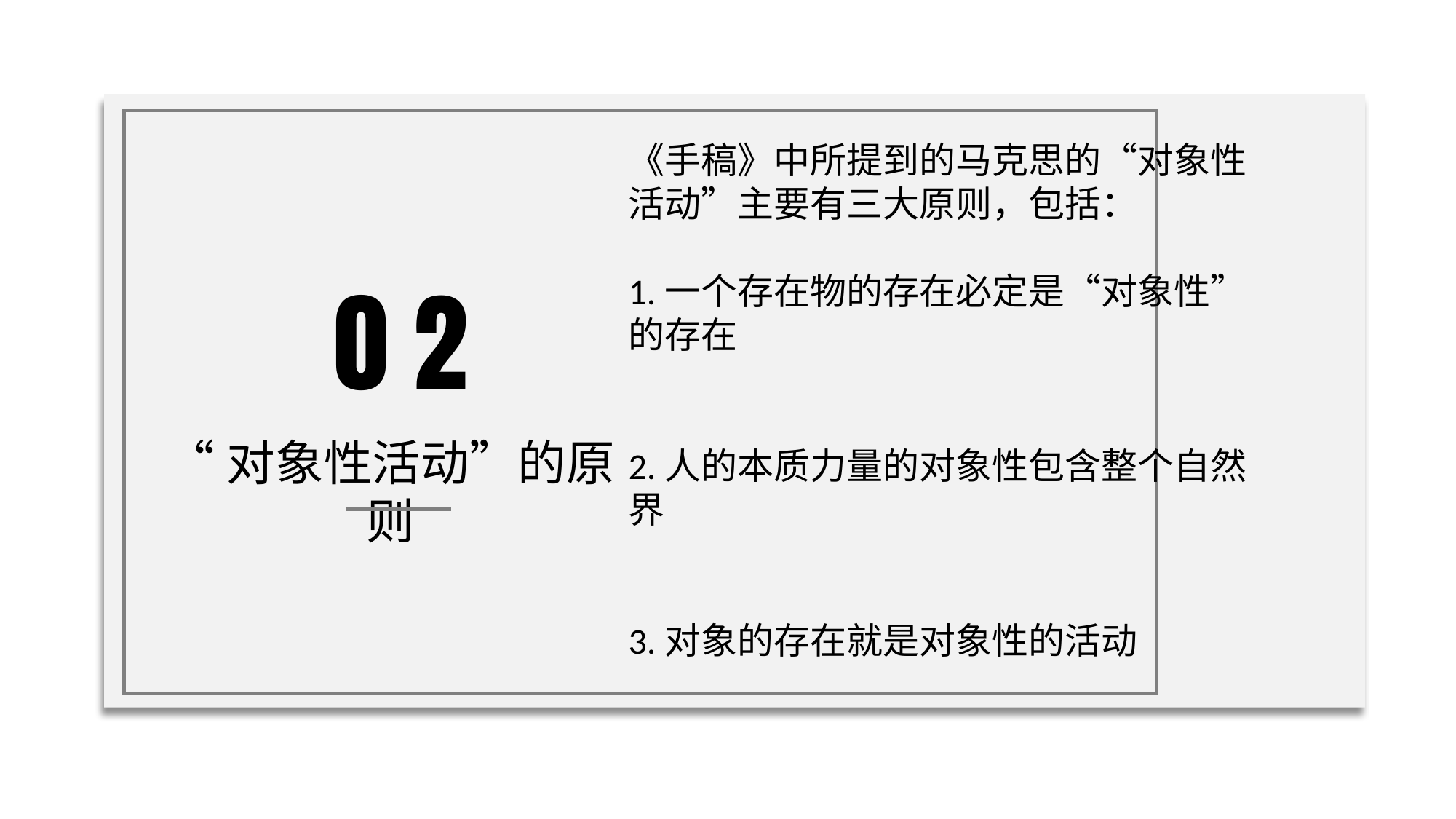

《手稿》中所提到的马克思的“对象性活动”主要有三大原则，包括：

1.一个存在物的存在必定是“对象性”的存在

2.人的本质力量的对象性包含整个自然界

3.对象的存在就是对象性的活动
0 2
“对象性活动”的原则